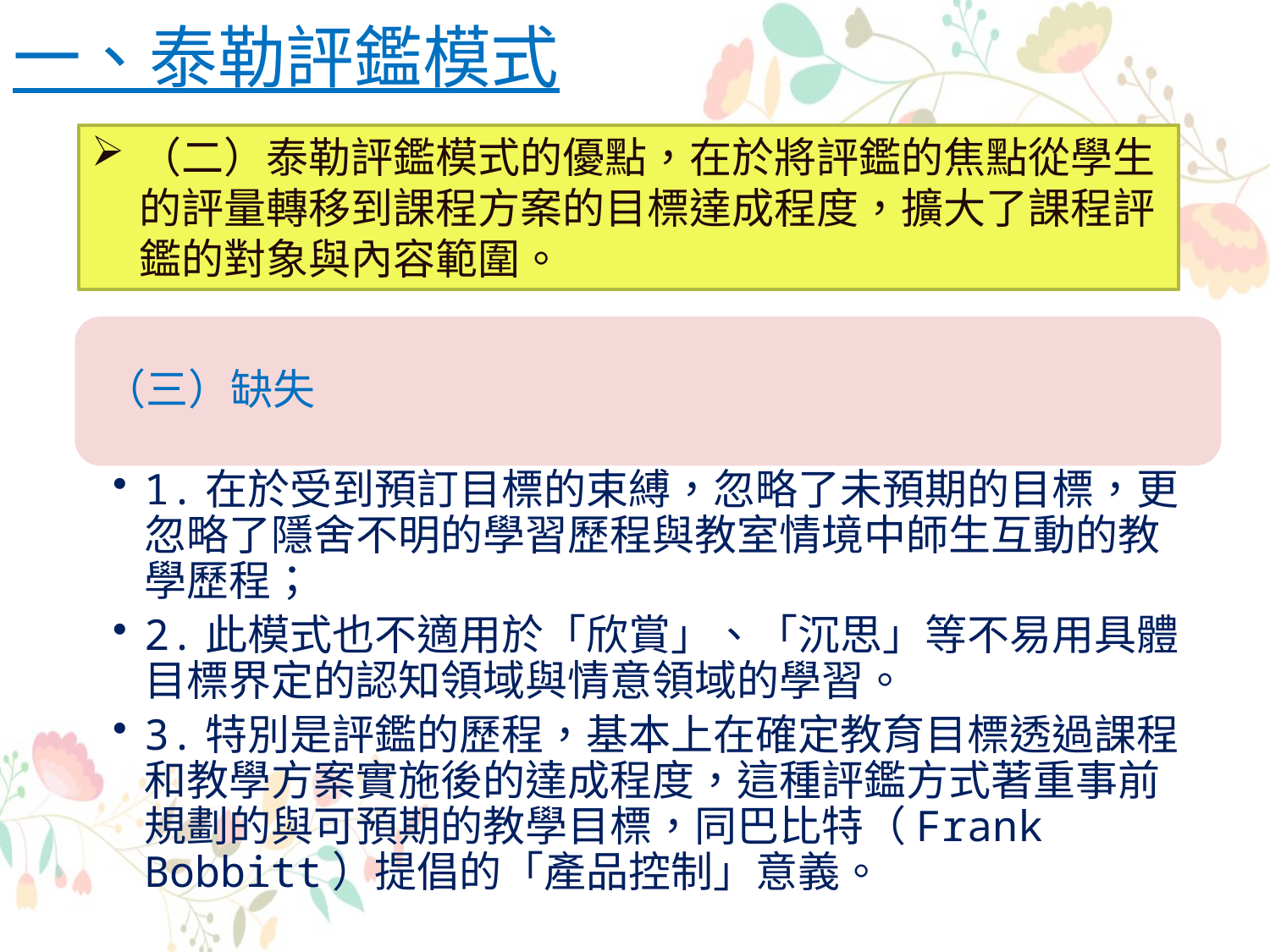

# 一、泰勒評鑑模式
（二）泰勒評鑑模式的優點，在於將評鑑的焦點從學生的評量轉移到課程方案的目標達成程度，擴大了課程評鑑的對象與內容範圍。
（三）缺失
1.在於受到預訂目標的束縛，忽略了未預期的目標，更忽略了隱舍不明的學習歷程與教室情境中師生互動的教學歷程；
2.此模式也不適用於「欣賞」、「沉思」等不易用具體目標界定的認知領域與情意領域的學習。
3.特別是評鑑的歷程，基本上在確定教育目標透過課程和教學方案實施後的達成程度，這種評鑑方式著重事前規劃的與可預期的教學目標，同巴比特（Frank Bobbitt）提倡的「產品控制」意義。